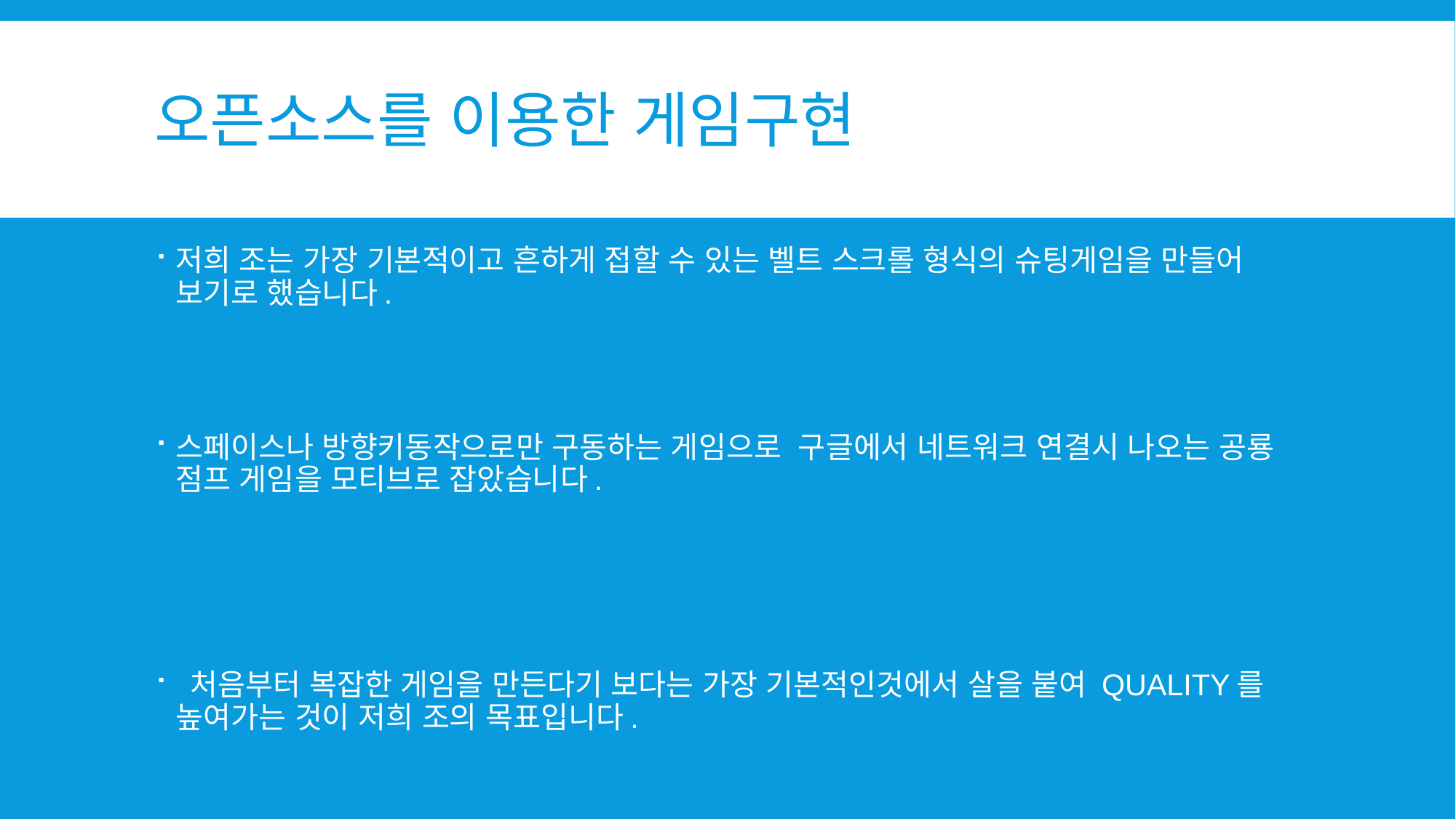

# 오픈소스를 이용한 게임구현
저희 조는 가장 기본적이고 흔하게 접할 수 있는 벨트 스크롤 형식의 슈팅게임을 만들어 보기로 했습니다.

스페이스나 방향키동작으로만 구동하는 게임으로  구글에서 네트워크 연결시 나오는 공룡 점프 게임을 모티브로 잡았습니다.

 처음부터 복잡한 게임을 만든다기 보다는 가장 기본적인것에서 살을 붙여 QUALITY를 높여가는 것이 저희 조의 목표입니다.